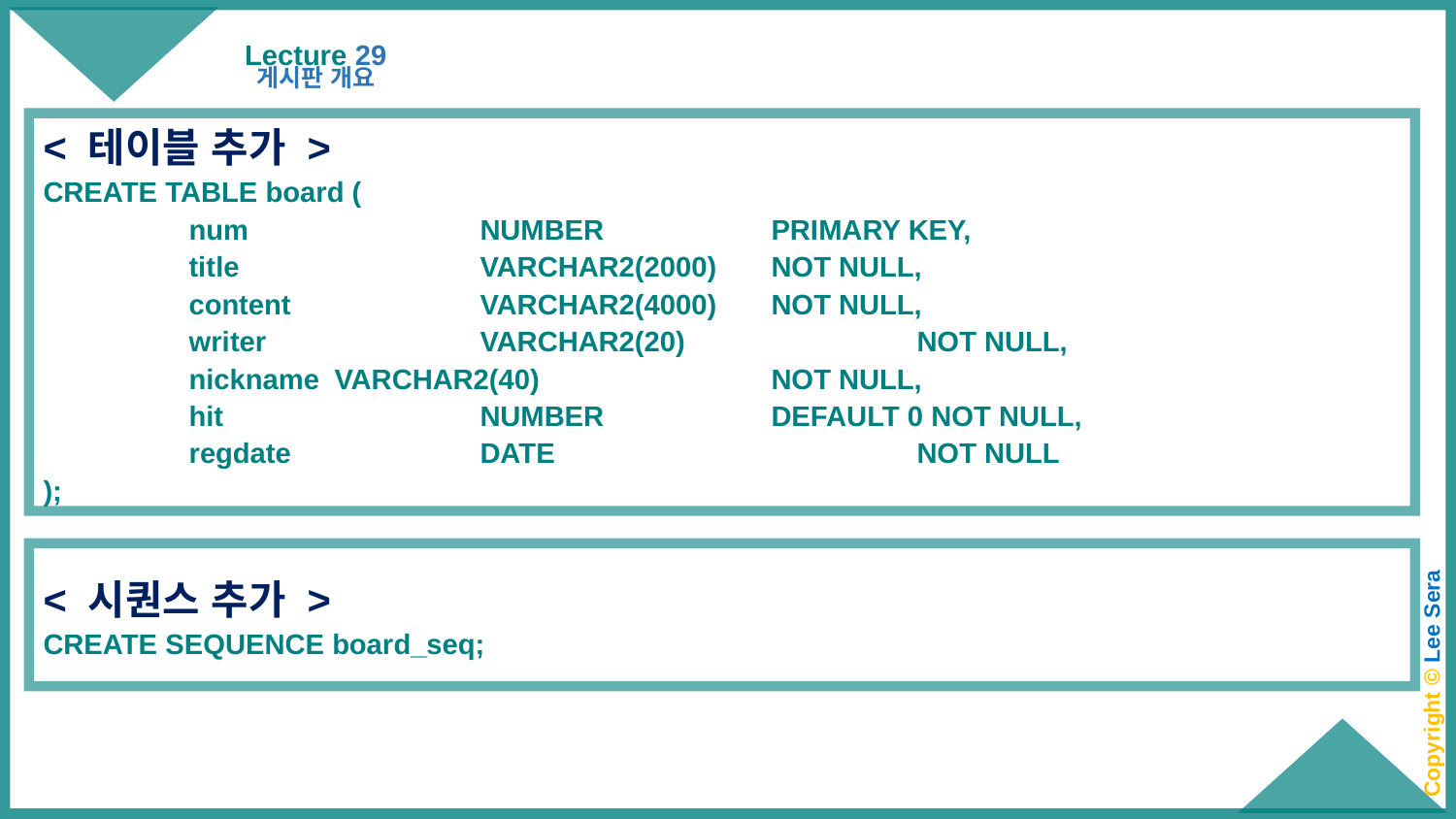

# Lecture 29
게시판 개요
< 테이블 추가 >
CREATE TABLE board (
	num		NUMBER 		PRIMARY KEY,
	title		VARCHAR2(2000) 	NOT NULL,
	content		VARCHAR2(4000) 	NOT NULL,
	writer		VARCHAR2(20) 		NOT NULL,
	nickname 	VARCHAR2(40) 		NOT NULL,
	hit		NUMBER		DEFAULT 0 NOT NULL,
	regdate		DATE 			NOT NULL
);
< 시퀀스 추가 >
CREATE SEQUENCE board_seq;
Copyright © Lee Sera